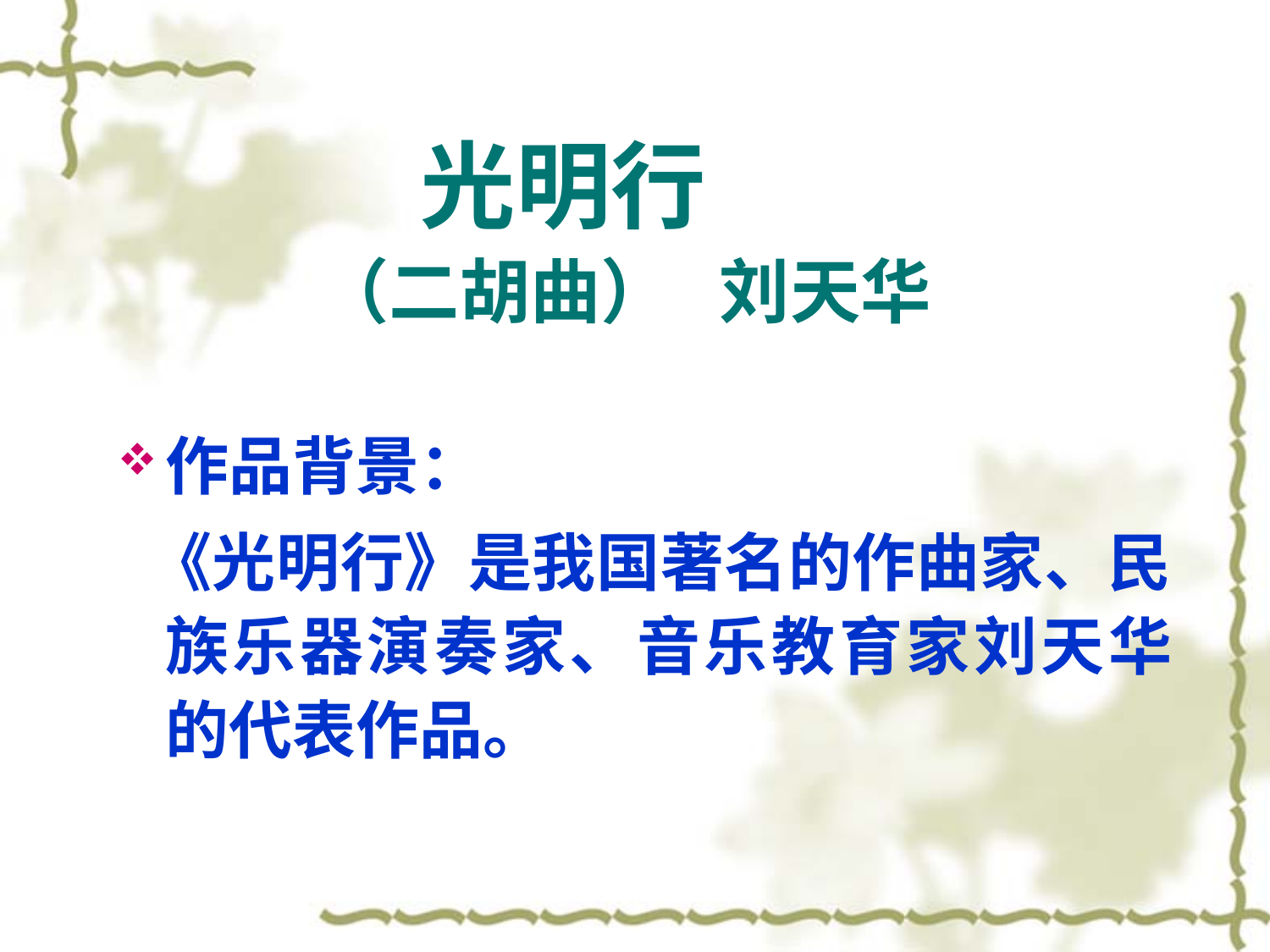

# 光明行 （二胡曲）   刘天华

作品背景：
 《光明行》是我国著名的作曲家、民族乐器演奏家、音乐教育家刘天华的代表作品。